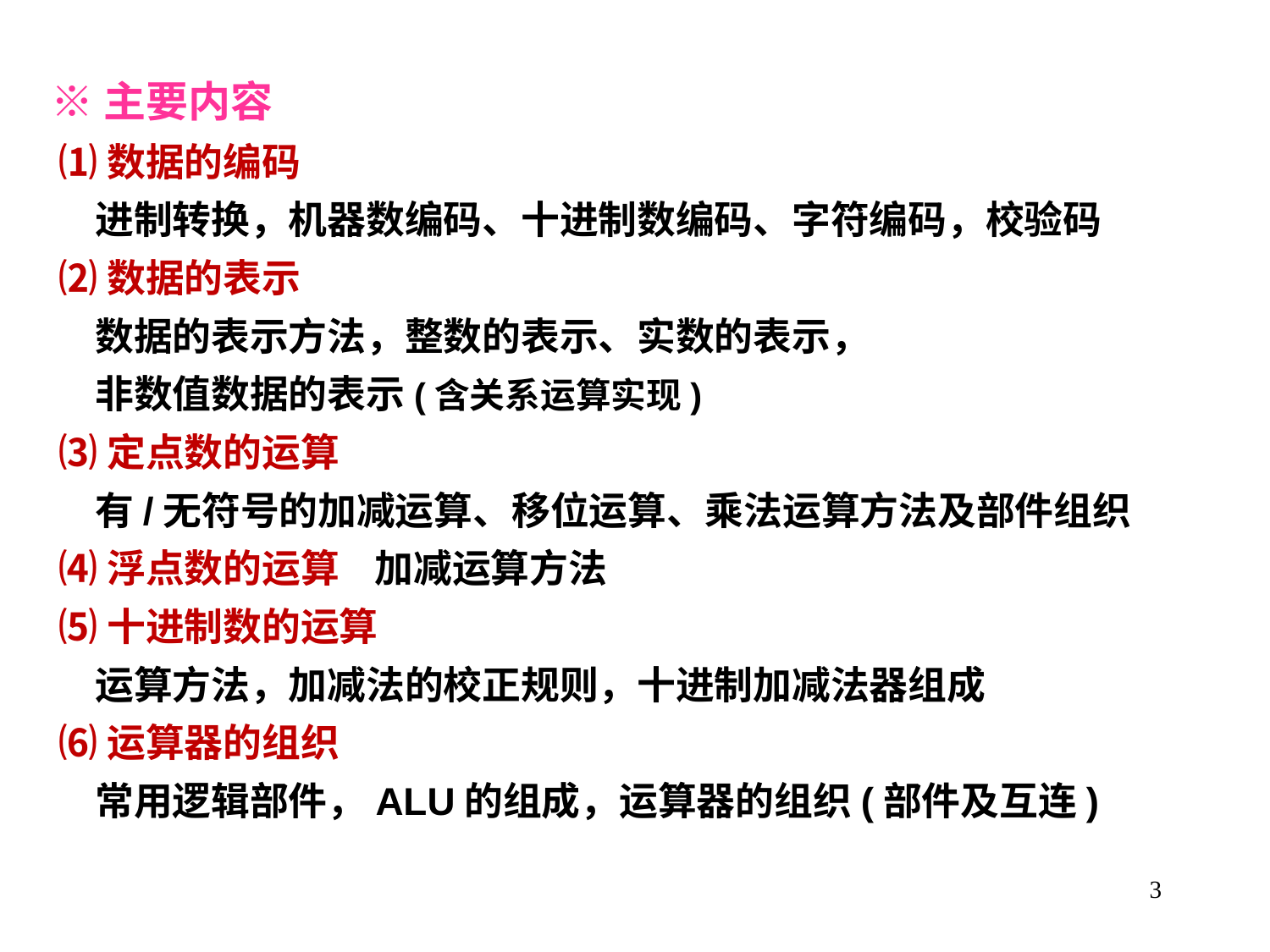

※主要内容
   ⑴数据的编码
      进制转换，机器数编码、十进制数编码、字符编码，校验码
   ⑵数据的表示
      数据的表示方法，整数的表示、实数的表示，
      非数值数据的表示(含关系运算实现)
   ⑶定点数的运算
      有/无符号的加减运算、移位运算、乘法运算方法及部件组织
   ⑷浮点数的运算    加减运算方法
   ⑸十进制数的运算
      运算方法，加减法的校正规则，十进制加减法器组成
   ⑹运算器的组织
      常用逻辑部件，ALU的组成，运算器的组织(部件及互连)
3